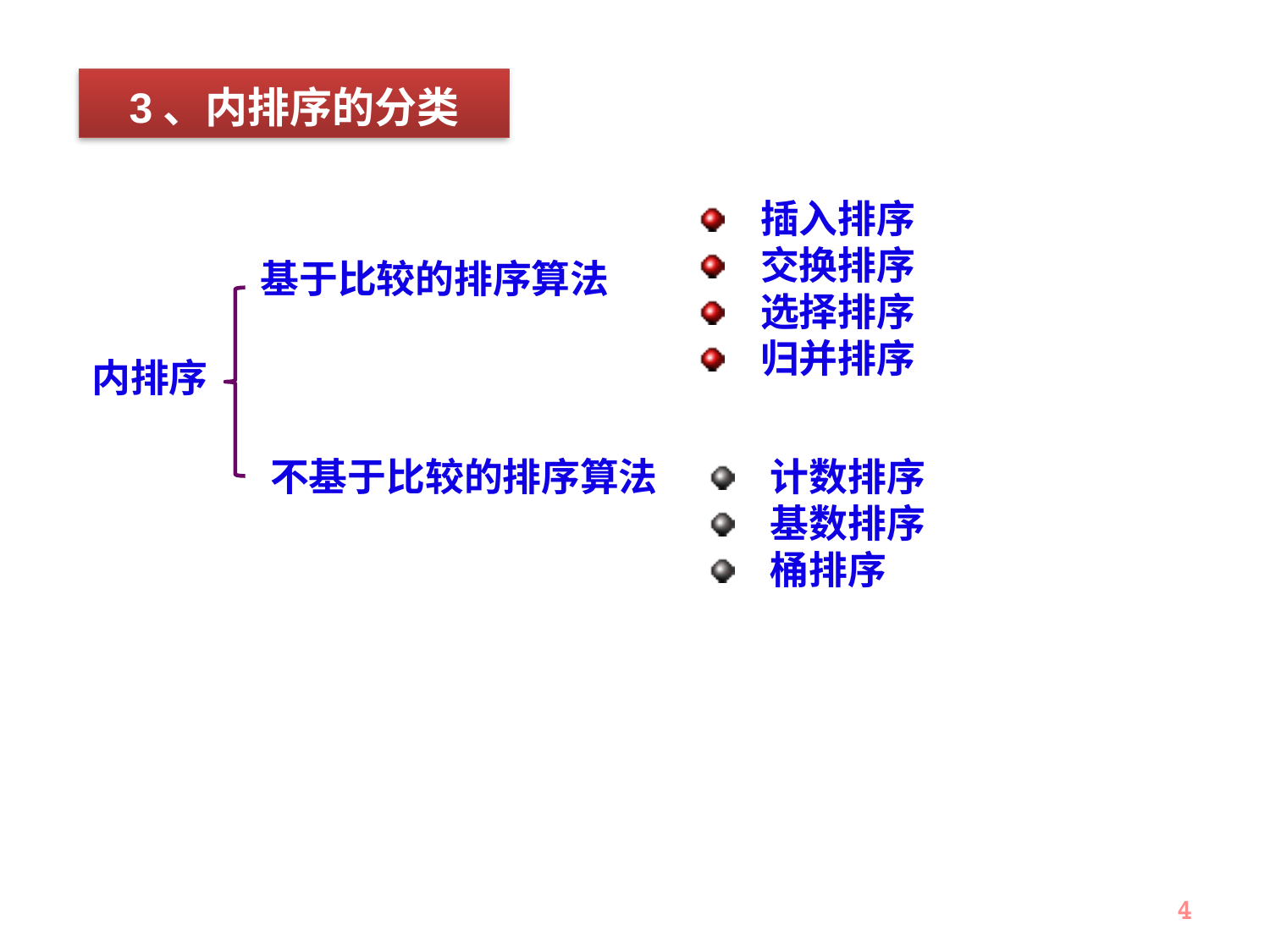

3、内排序的分类
插入排序
交换排序
选择排序
归并排序
基于比较的排序算法

内排序
不基于比较的排序算法
计数排序
基数排序
桶排序
4